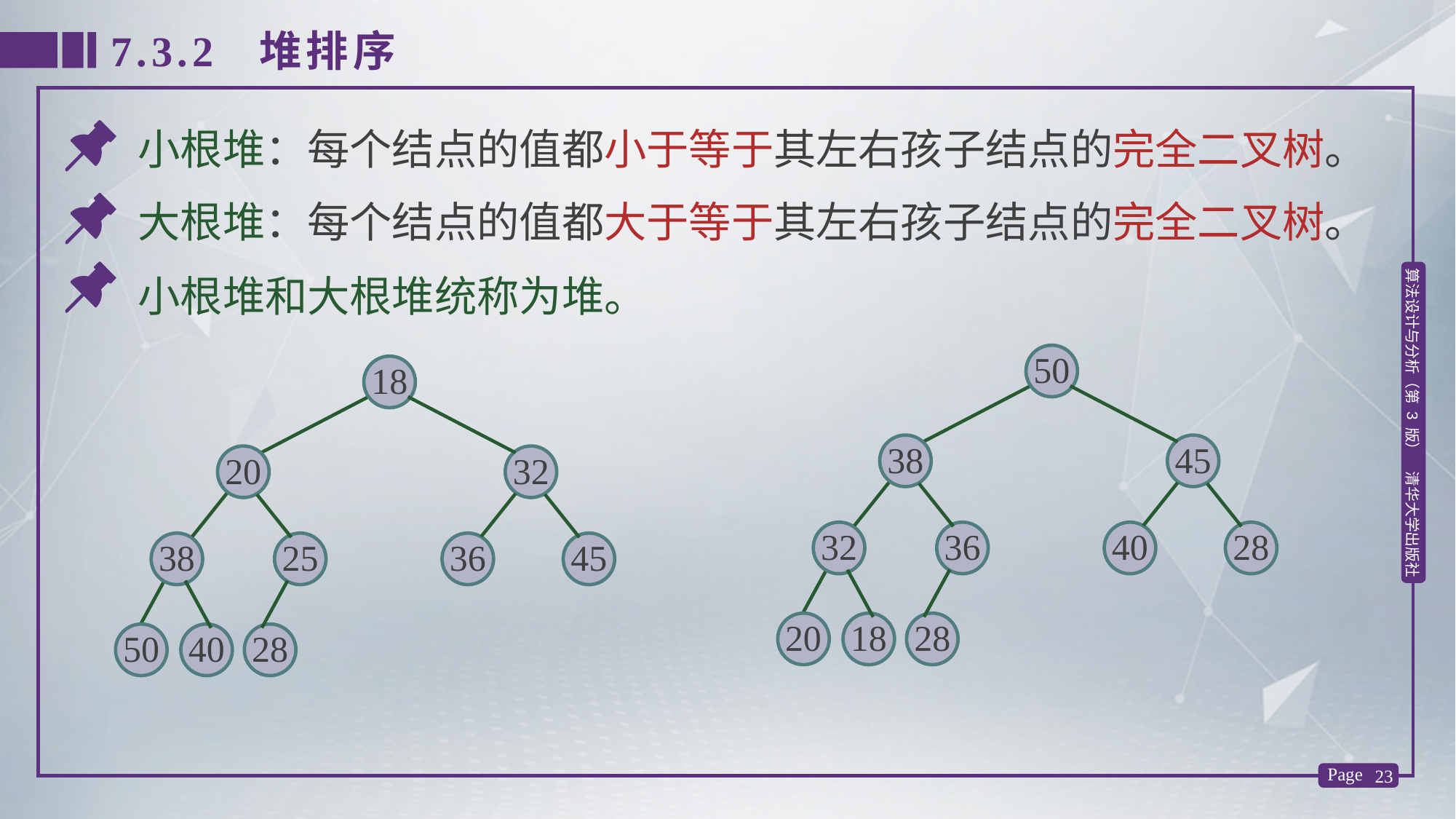

7.3.2  堆排序
小根堆：每个结点的值都小于等于其左右孩子结点的完全二叉树。

大根堆：每个结点的值都大于等于其左右孩子结点的完全二叉树。

小根堆和大根堆统称为堆。

50
18

38
45
20
32

32
36
40
28
38
25
36
45

20
18
28
50
40
28